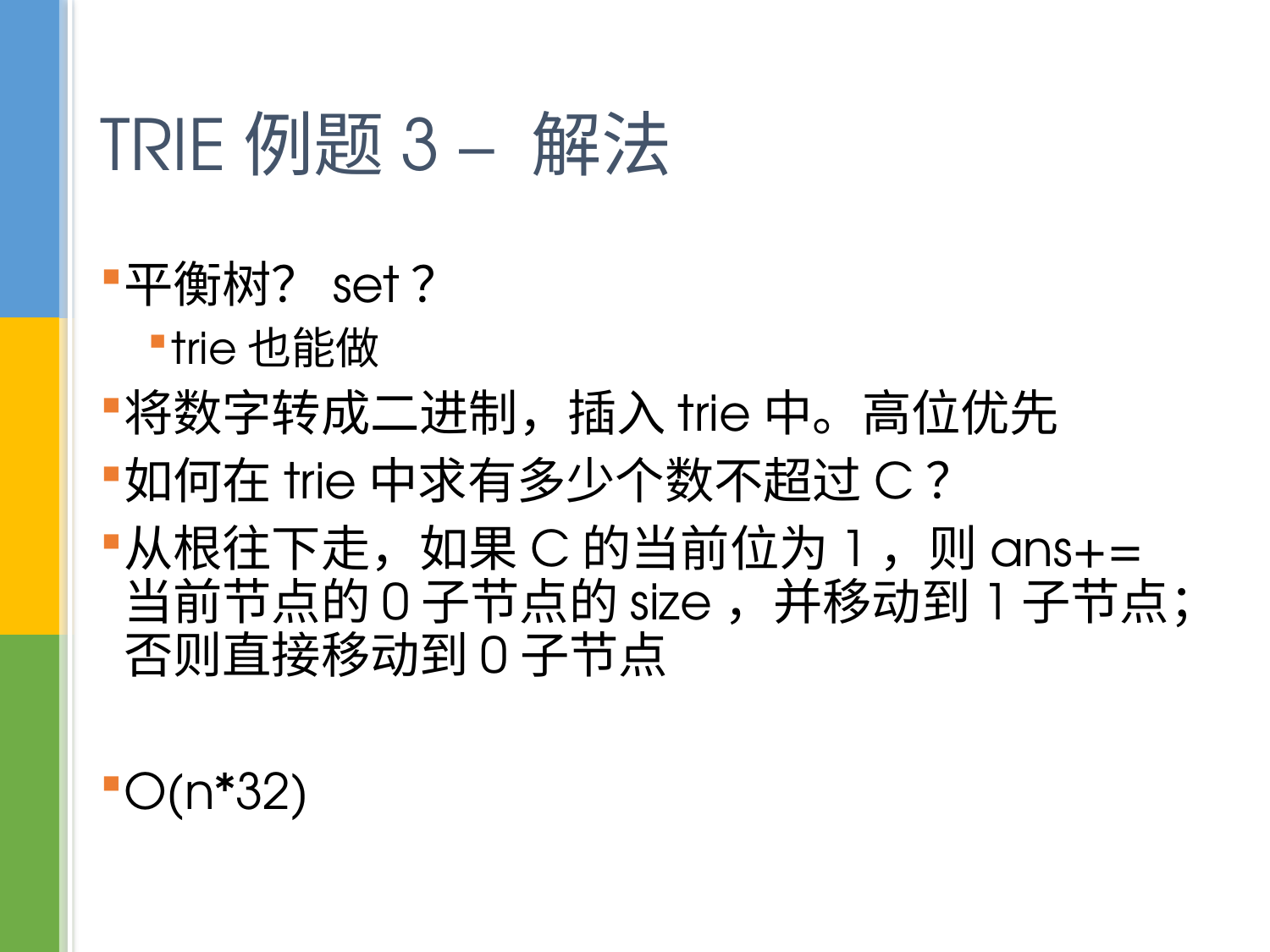

# TRIE例题3 – 解法
平衡树？set？
trie也能做
将数字转成二进制，插入trie中。高位优先
如何在trie中求有多少个数不超过C？
从根往下走，如果C的当前位为1，则ans+=当前节点的0子节点的size，并移动到1子节点；否则直接移动到0子节点

O(n*32)